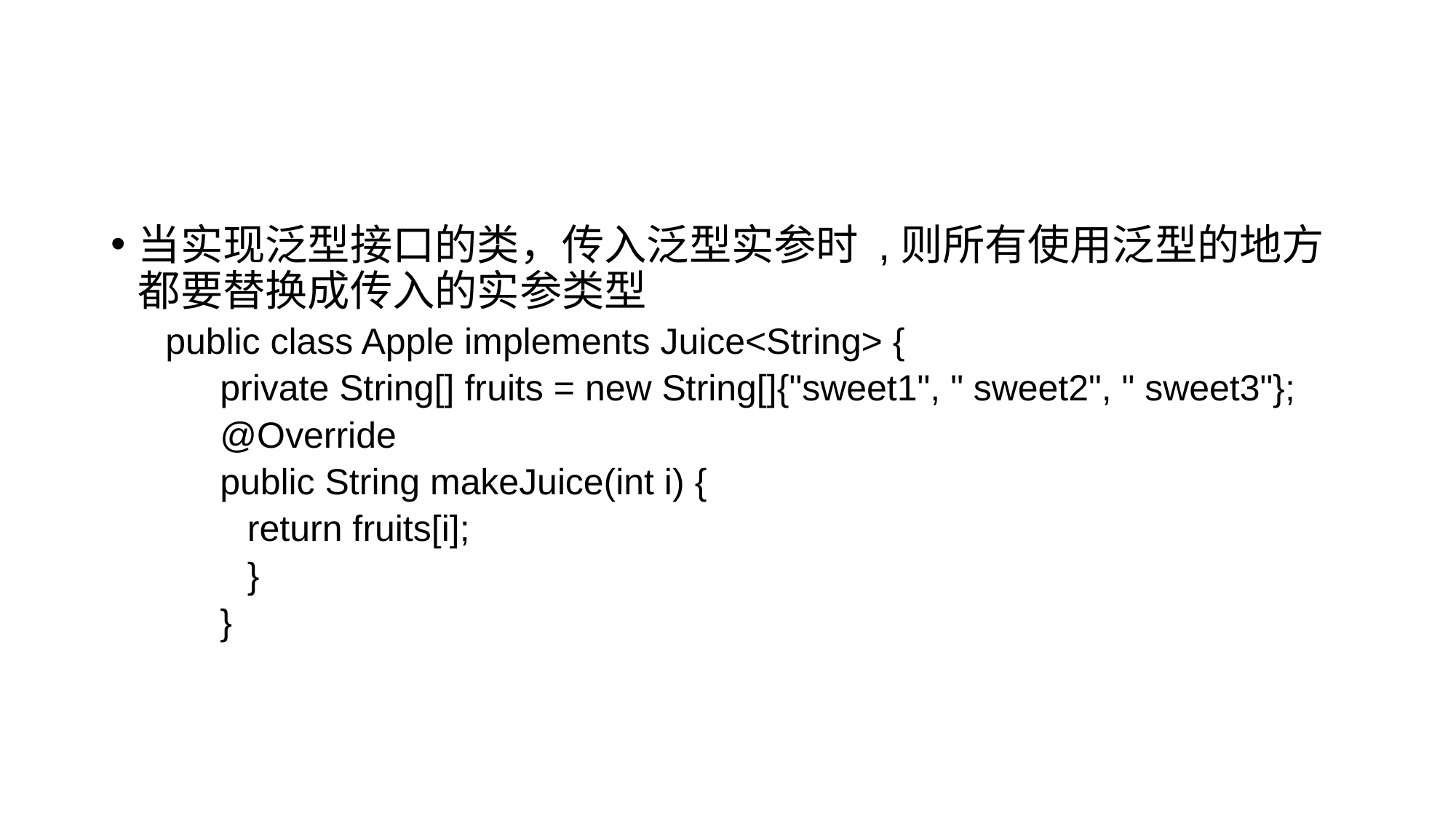

#
当实现泛型接口的类，传入泛型实参时 ,则所有使用泛型的地方都要替换成传入的实参类型
public class Apple implements Juice<String> {
private String[] fruits = new String[]{"sweet1", " sweet2", " sweet3"};
@Override
public String makeJuice(int i) {
	return fruits[i];
	}
}